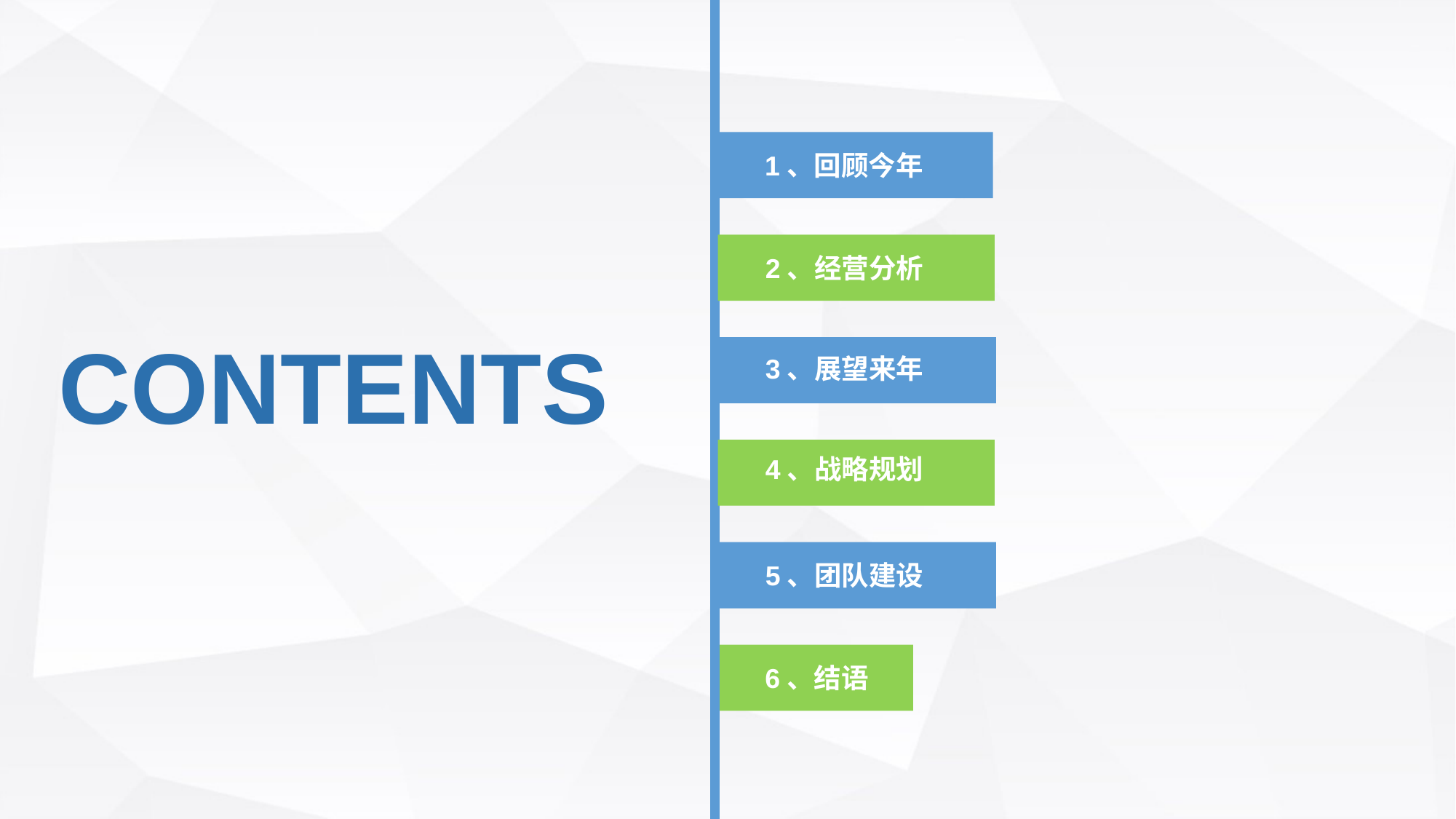

1、回顾今年

2、经营分析
CONTENTS

3、展望来年

4、战略规划

5、团队建设

6、结语